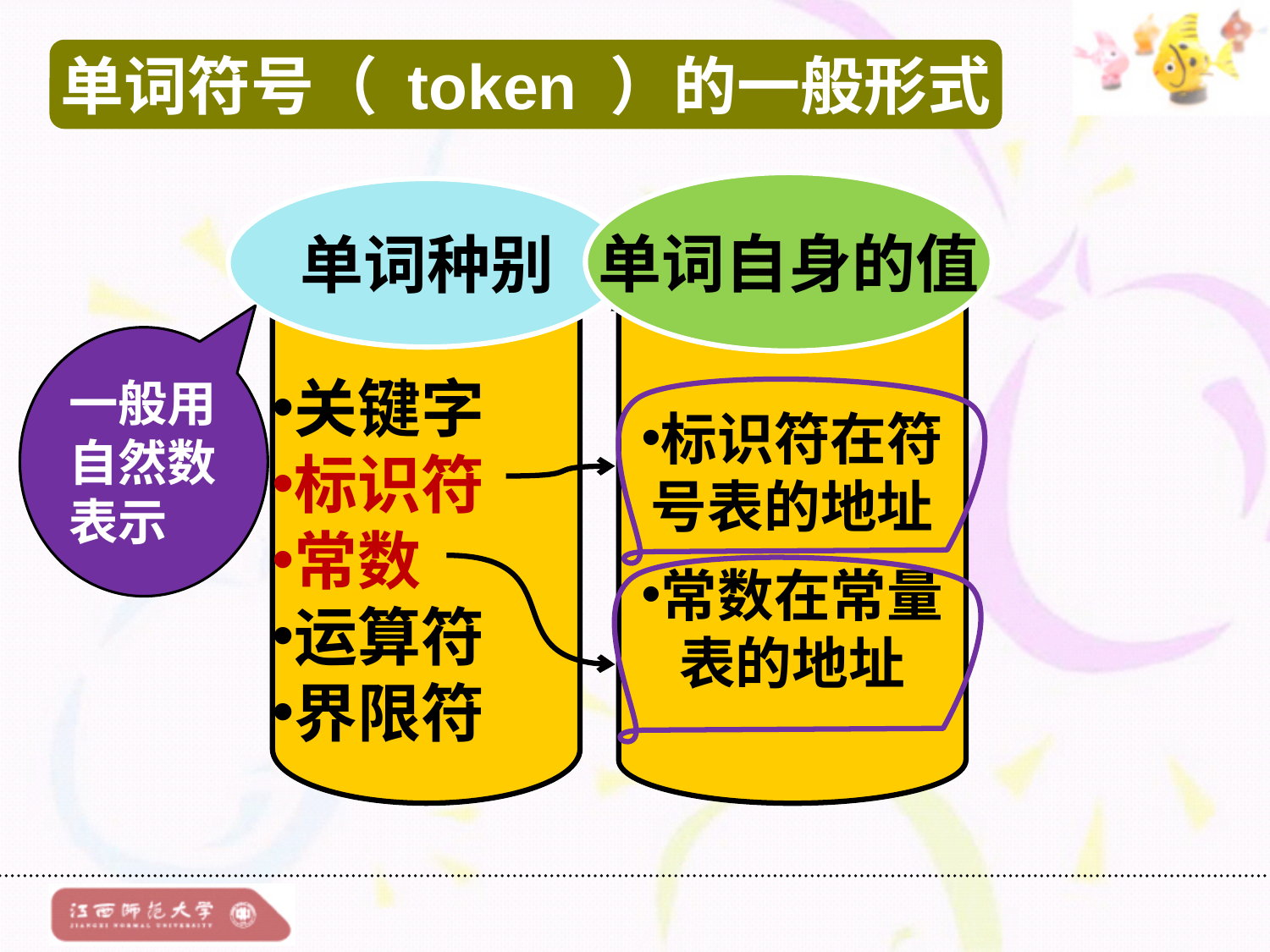

单词符号（ token ）的一般形式
单词自身的值
单词种别
关键字
标识符
常数
运算符
界限符
标识符在符号表的地址
常数在常量表的地址
一般用自然数表示